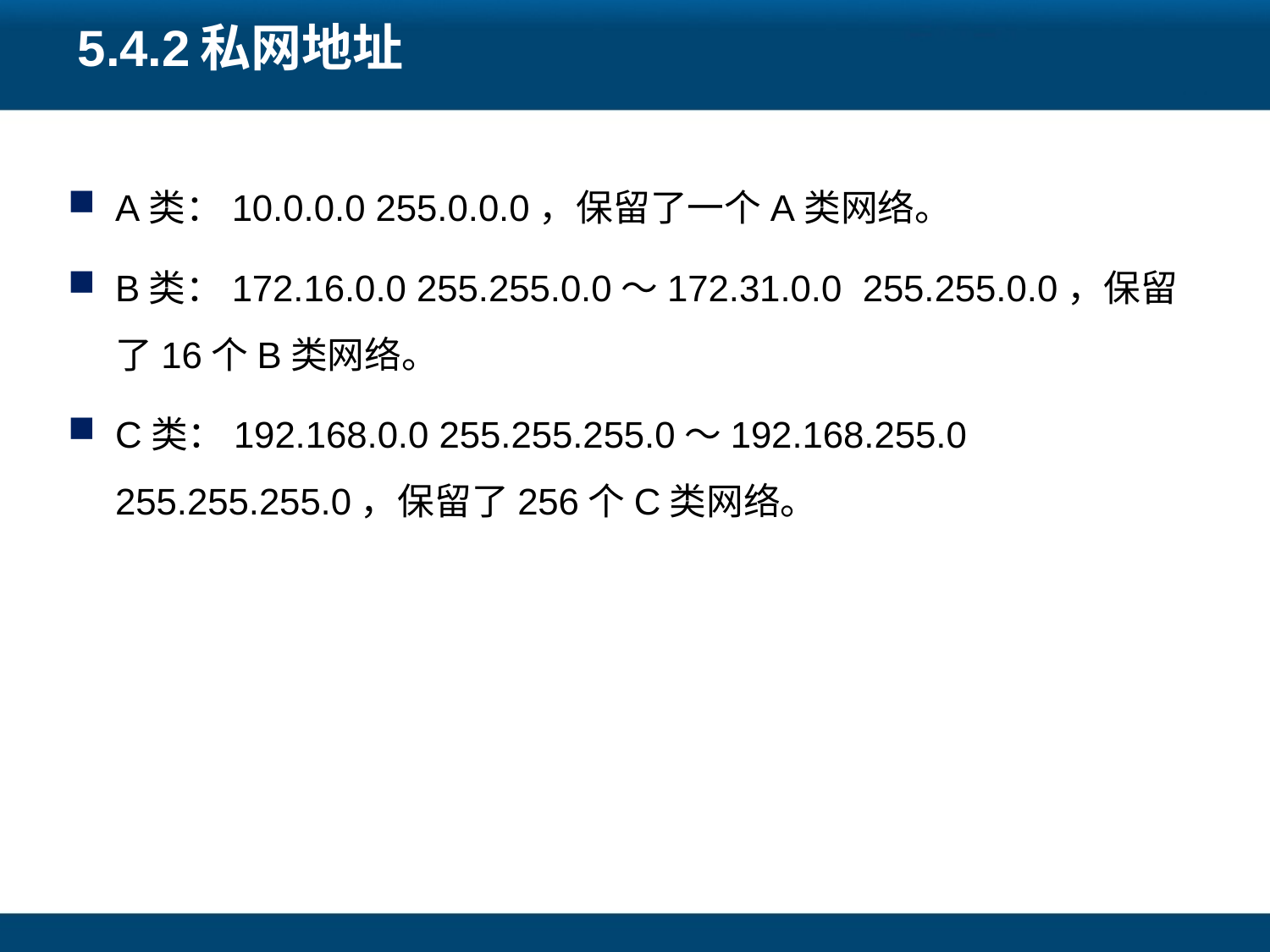

# 5.4.2私网地址
A类：10.0.0.0 255.0.0.0，保留了一个A类网络。
B类：172.16.0.0 255.255.0.0～172.31.0.0  255.255.0.0，保留了16个B类网络。
C类：192.168.0.0 255.255.255.0～192.168.255.0 255.255.255.0，保留了256个C类网络。